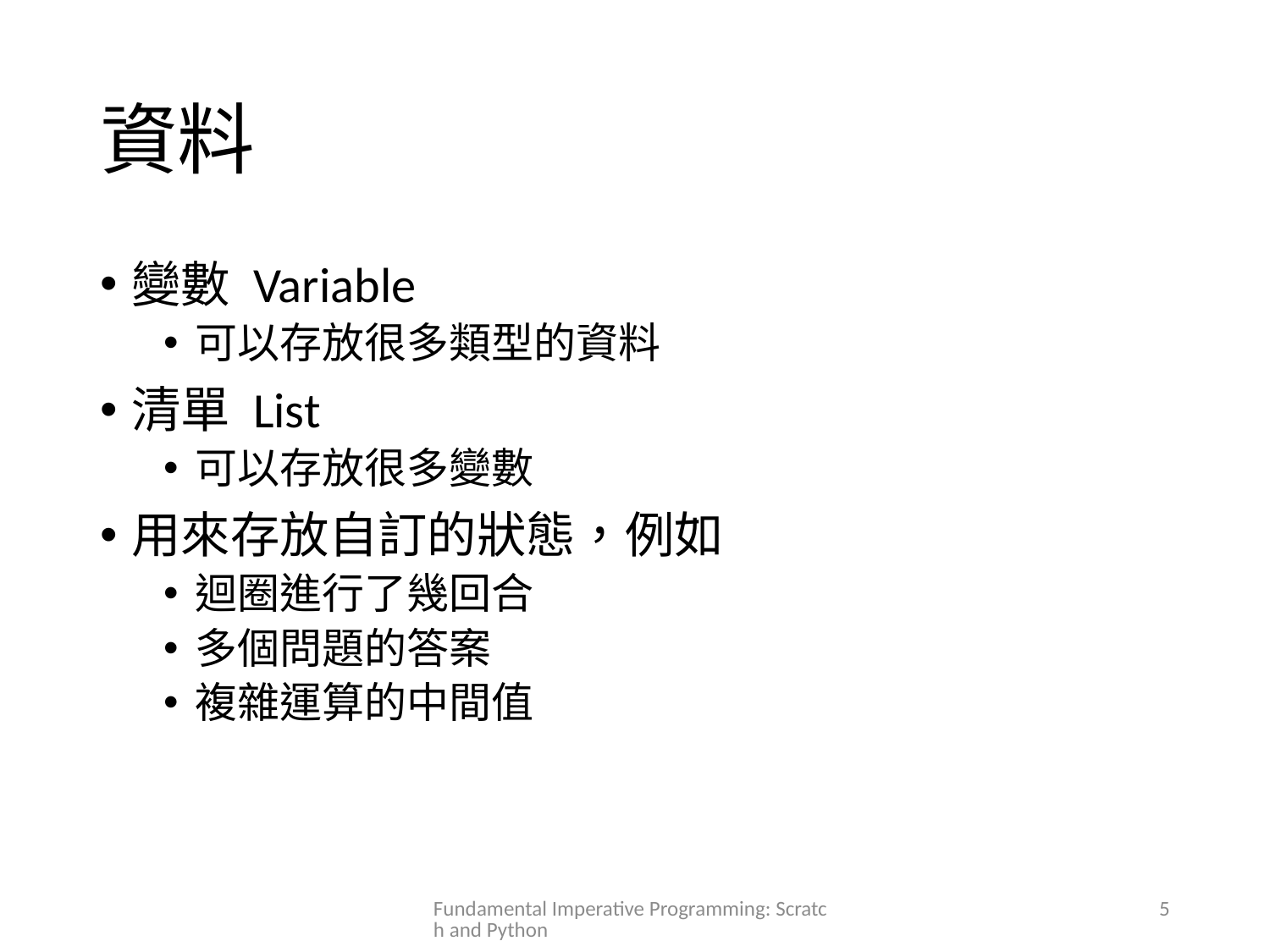

# 資料
變數 Variable
可以存放很多類型的資料
清單 List
可以存放很多變數
用來存放自訂的狀態，例如
迴圈進行了幾回合
多個問題的答案
複雜運算的中間值
Fundamental Imperative Programming: Scratch and Python
5